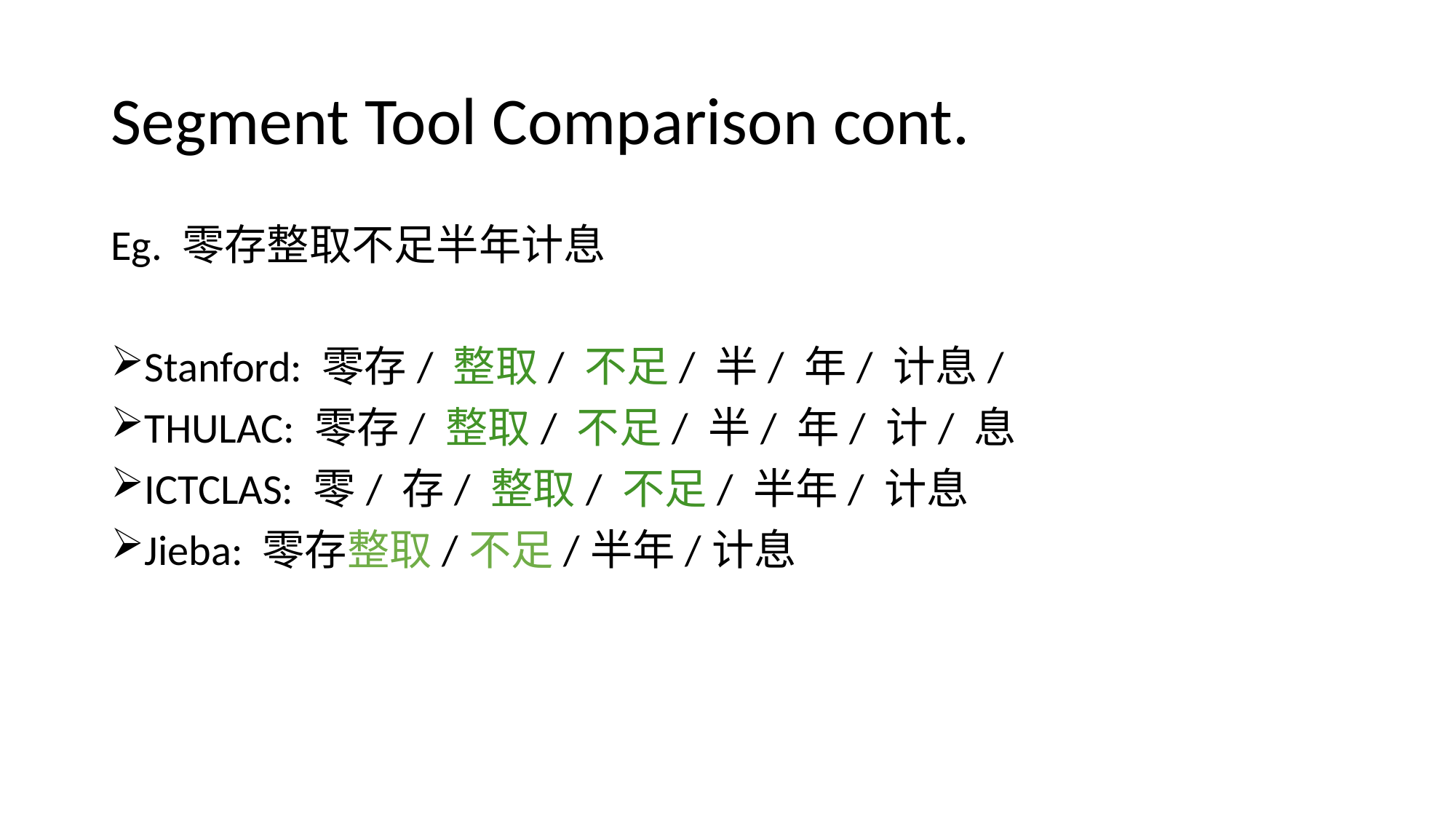

# Segment Tool Comparison cont.
Eg. 零存整取不足半年计息

Stanford: 零存/ 整取/ 不足/ 半/ 年/ 计息/
THULAC: 零存/ 整取/ 不足/ 半/ 年/ 计/ 息
ICTCLAS: 零/ 存/ 整取/ 不足/ 半年/ 计息
Jieba: 零存整取/不足/半年/计息